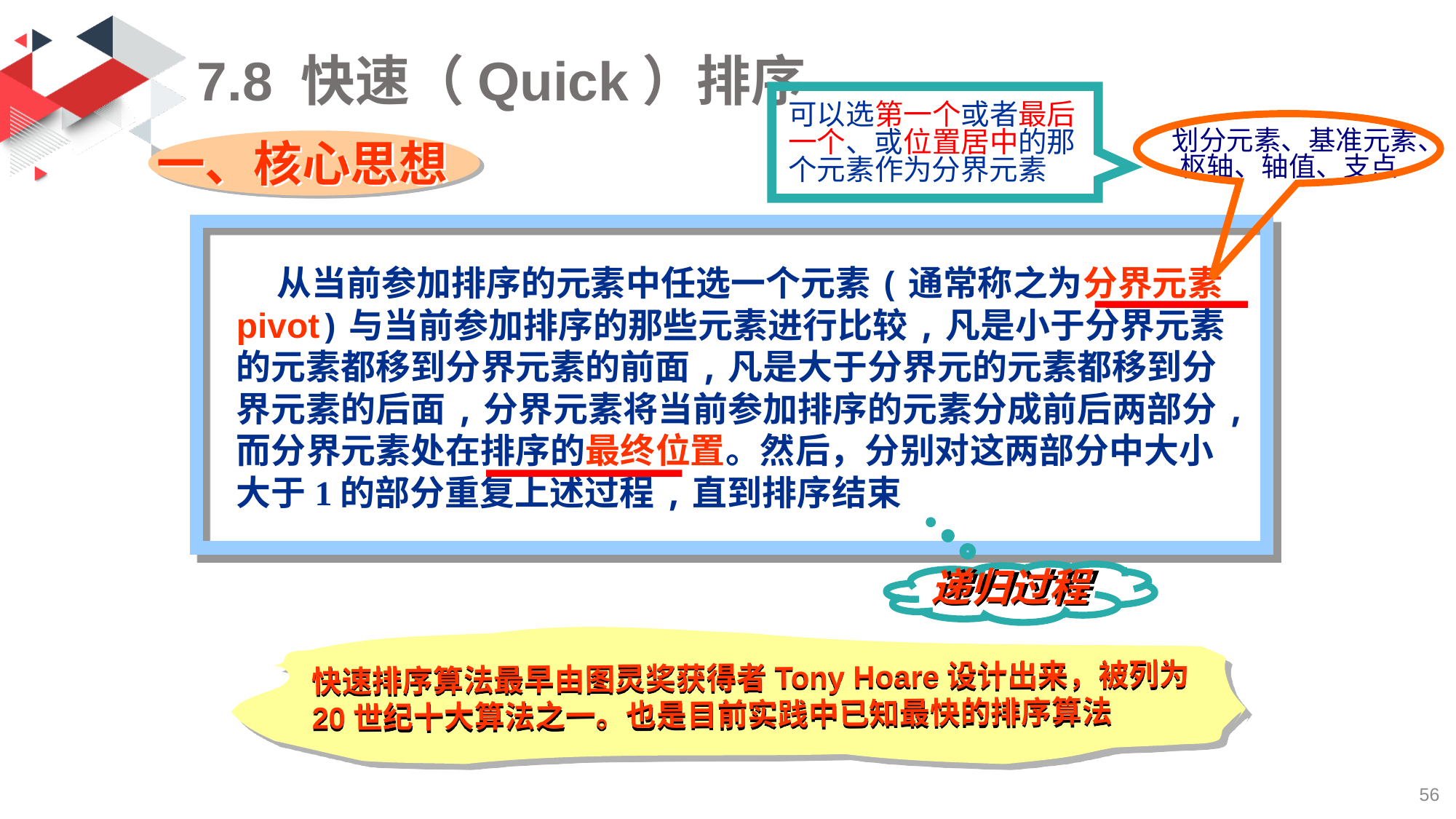

# 7.8 快速（Quick）排序

可以选第一个或者最后
一个、或位置居中的那
个元素作为分界元素

划分元素、基准元素、
枢轴、轴值、支点

一、核心思想

    从当前参加排序的元素中任选一个元素(通常称之为分界元素pivot)与当前参加排序的那些元素进行比较,凡是小于分界元素的元素都移到分界元素的前面,凡是大于分界元的元素都移到分界元素的后面,分界元素将当前参加排序的元素分成前后两部分,而分界元素处在排序的最终位置。然后，分别对这两部分中大小大于1的部分重复上述过程,直到排序结束

递归过程

快速排序算法最早由图灵奖获得者Tony Hoare设计出来，被列为20世纪十大算法之一。也是目前实践中已知最快的排序算法
56